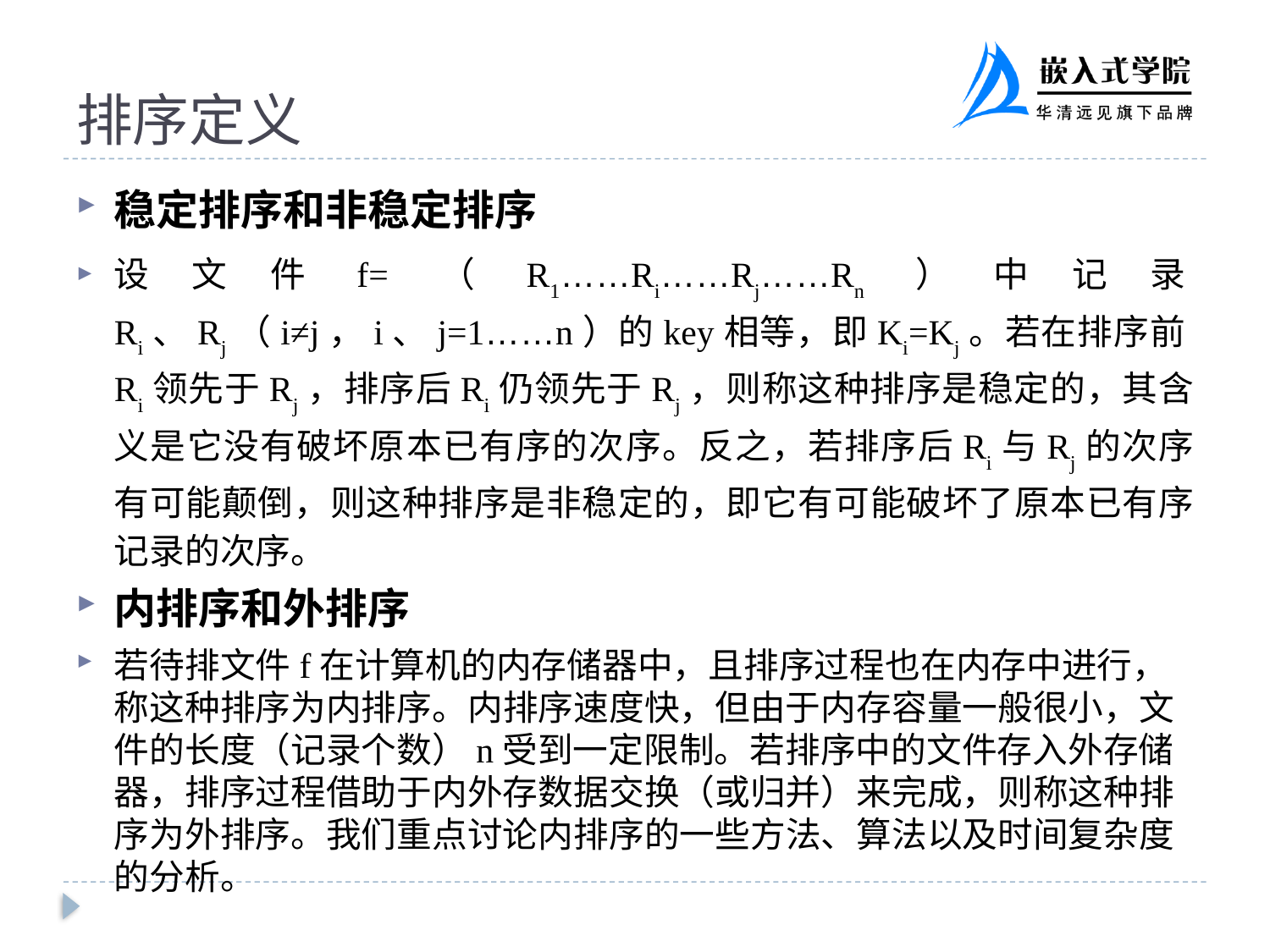

# 排序定义
稳定排序和非稳定排序
设文件f=（R1……Ri……Rj……Rn）中记录Ri、Rj（i≠j，i、j=1……n）的key相等，即Ki=Kj。若在排序前Ri领先于Rj，排序后Ri仍领先于Rj，则称这种排序是稳定的，其含义是它没有破坏原本已有序的次序。反之，若排序后Ri与Rj的次序有可能颠倒，则这种排序是非稳定的，即它有可能破坏了原本已有序记录的次序。
内排序和外排序
若待排文件f在计算机的内存储器中，且排序过程也在内存中进行，称这种排序为内排序。内排序速度快，但由于内存容量一般很小，文件的长度（记录个数）n受到一定限制。若排序中的文件存入外存储器，排序过程借助于内外存数据交换（或归并）来完成，则称这种排序为外排序。我们重点讨论内排序的一些方法、算法以及时间复杂度的分析。
183